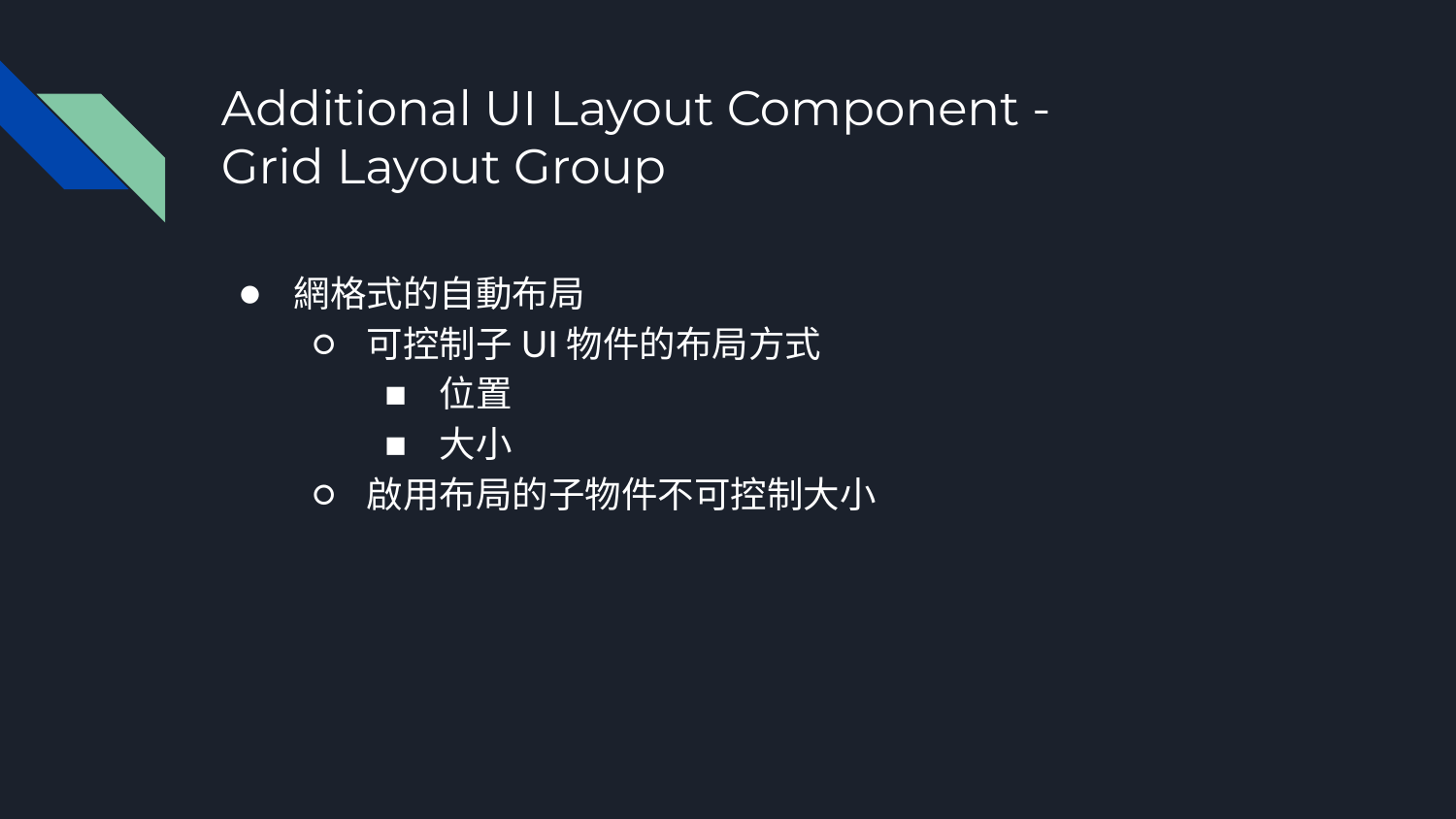

# Additional UI Layout Component -
Grid Layout Group
網格式的自動布局
可控制子UI物件的布局方式
位置
大小
啟用布局的子物件不可控制大小